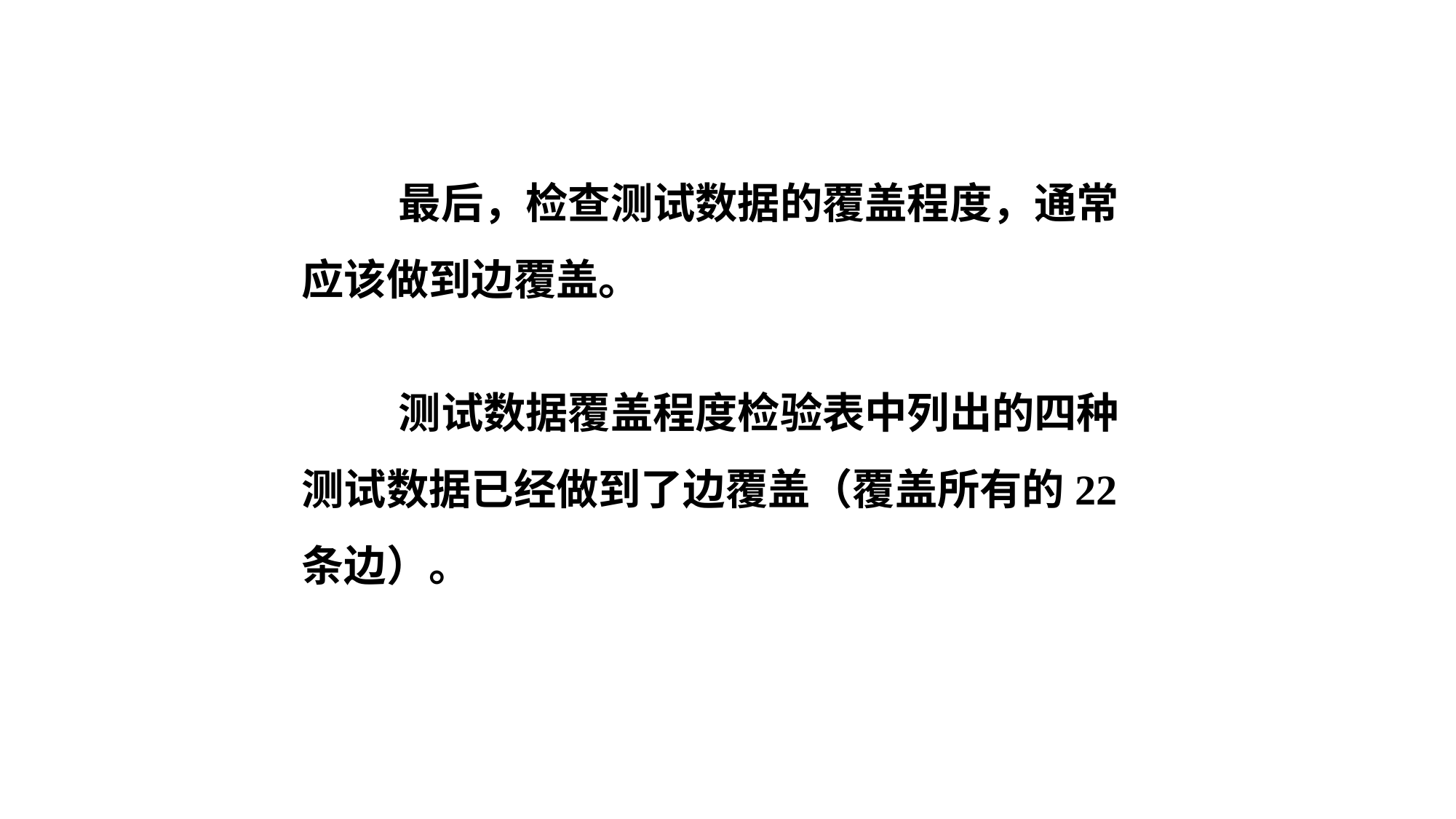

最后，检查测试数据的覆盖程度，通常应该做到边覆盖。
         测试数据覆盖程度检验表中列出的四种测试数据已经做到了边覆盖（覆盖所有的22条边）。